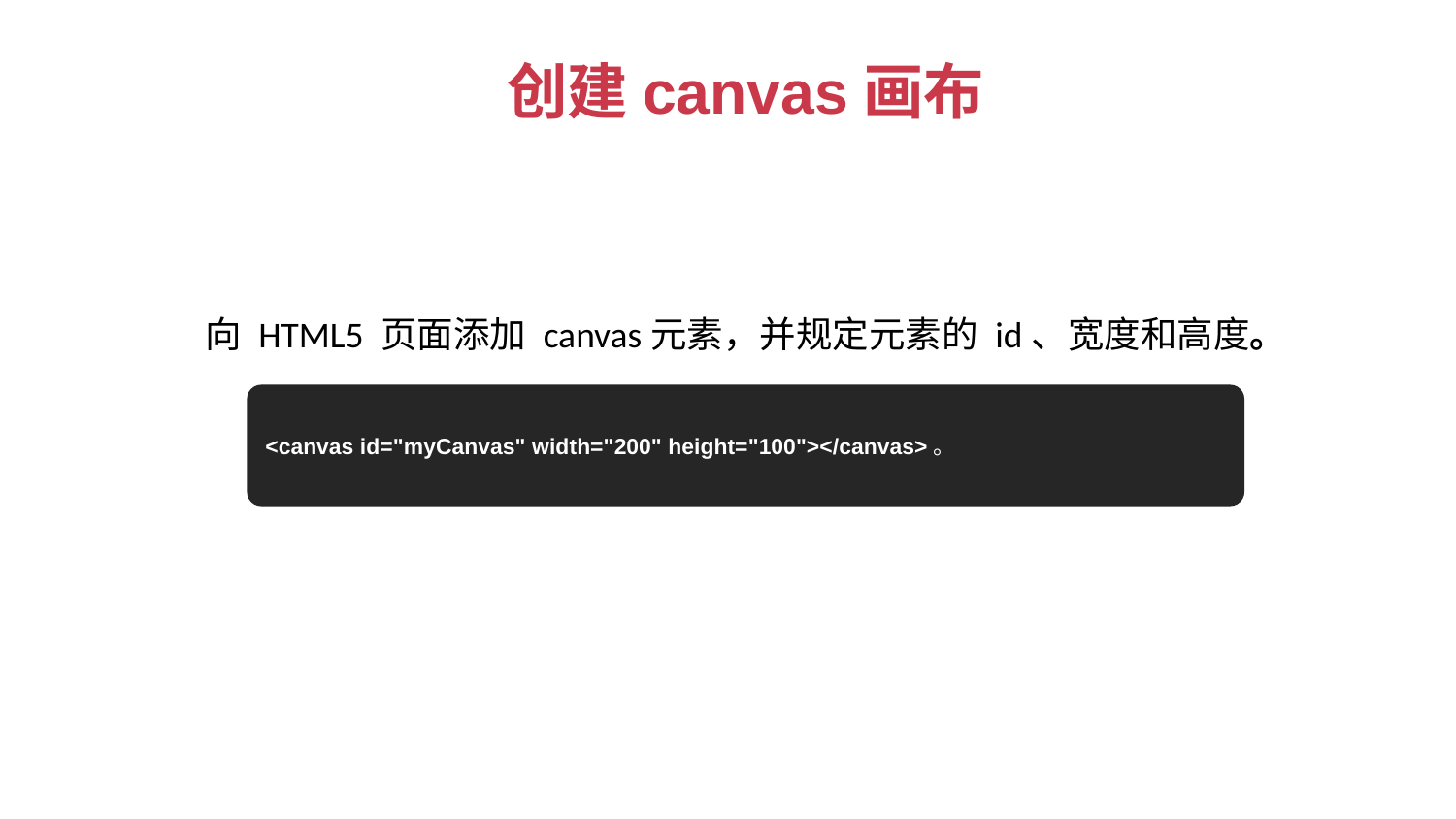

创建canvas画布
向 HTML5 页面添加 canvas元素，并规定元素的 id、宽度和高度。
<canvas id="myCanvas" width="200" height="100"></canvas>。